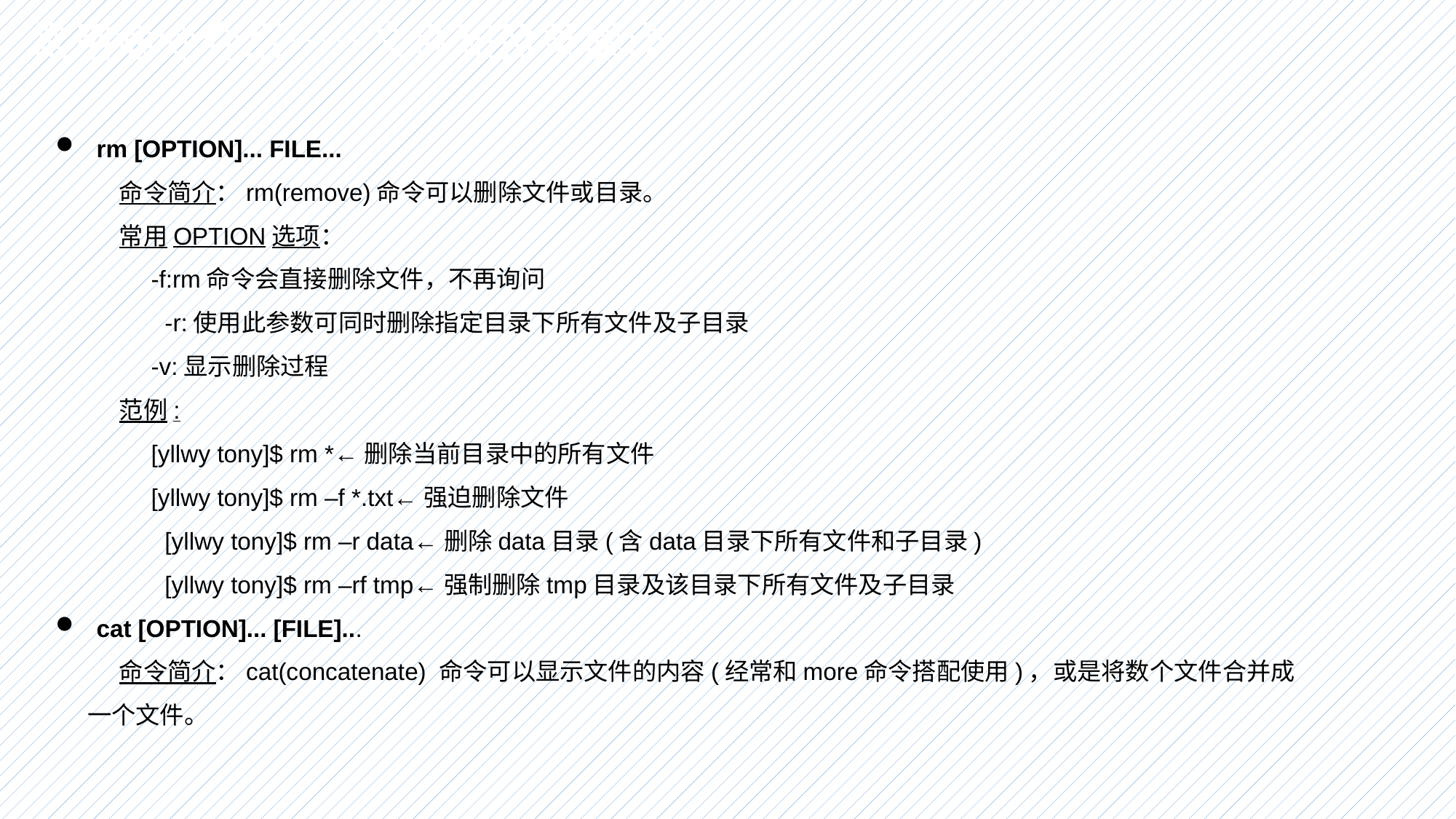

常用命令介绍——文件和目录操作
rm [OPTION]... FILE...
命令简介：rm(remove)命令可以删除文件或目录。
常用OPTION选项：
-f:rm命令会直接删除文件，不再询问
-r:使用此参数可同时删除指定目录下所有文件及子目录
-v:显示删除过程
范例:
[yllwy tony]$ rm *←删除当前目录中的所有文件
[yllwy tony]$ rm –f *.txt←强迫删除文件
[yllwy tony]$ rm –r data←删除data目录(含data目录下所有文件和子目录)
[yllwy tony]$ rm –rf tmp←强制删除tmp目录及该目录下所有文件及子目录
cat [OPTION]... [FILE]...
命令简介：cat(concatenate) 命令可以显示文件的内容(经常和more命令搭配使用)，或是将数个文件合并成一个文件。